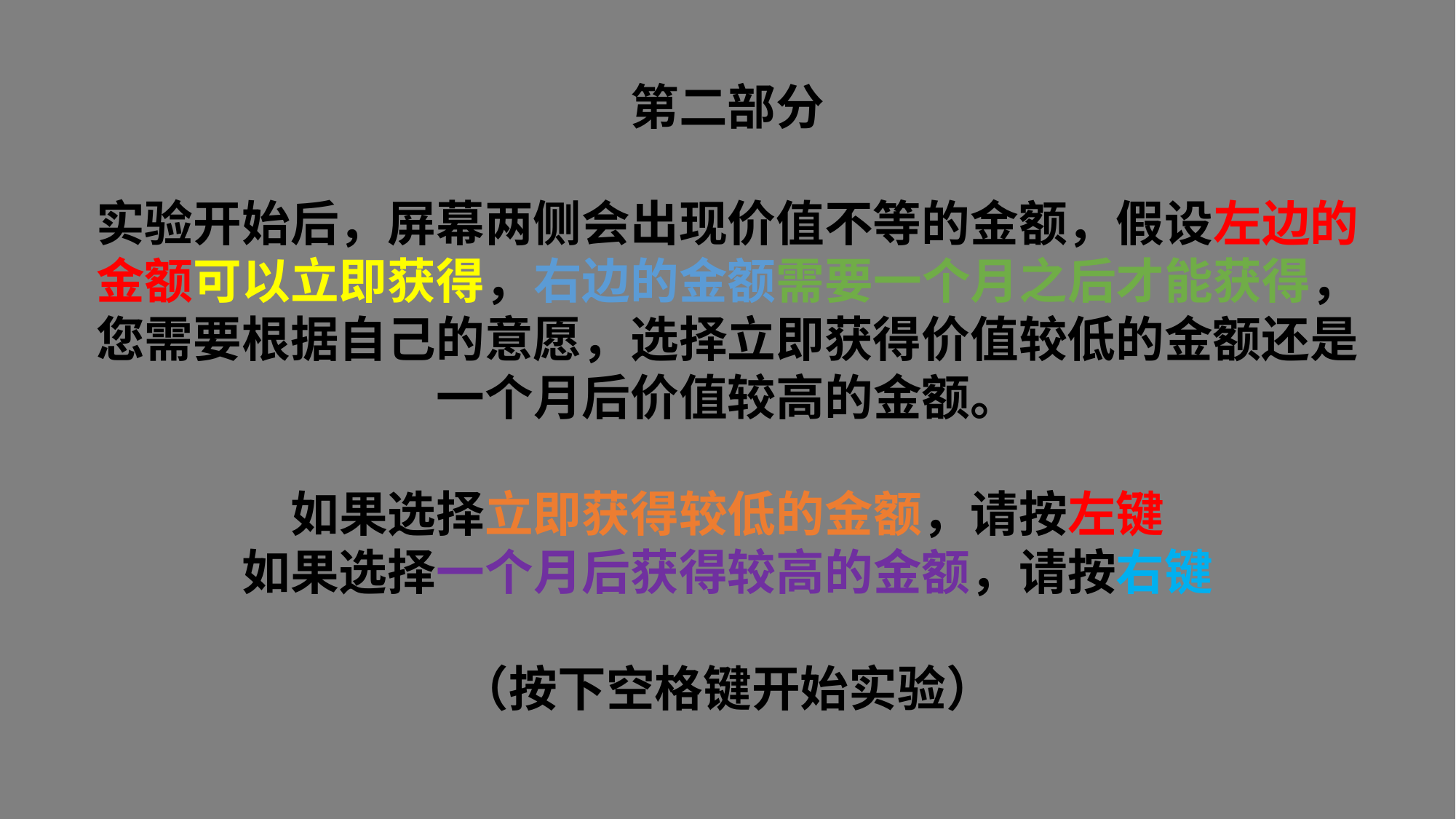

第二部分

实验开始后，屏幕两侧会出现价值不等的金额，假设左边的金额可以立即获得，右边的金额需要一个月之后才能获得，您需要根据自己的意愿，选择立即获得价值较低的金额还是一个月后价值较高的金额。

如果选择立即获得较低的金额，请按左键
如果选择一个月后获得较高的金额，请按右键

（按下空格键开始实验）